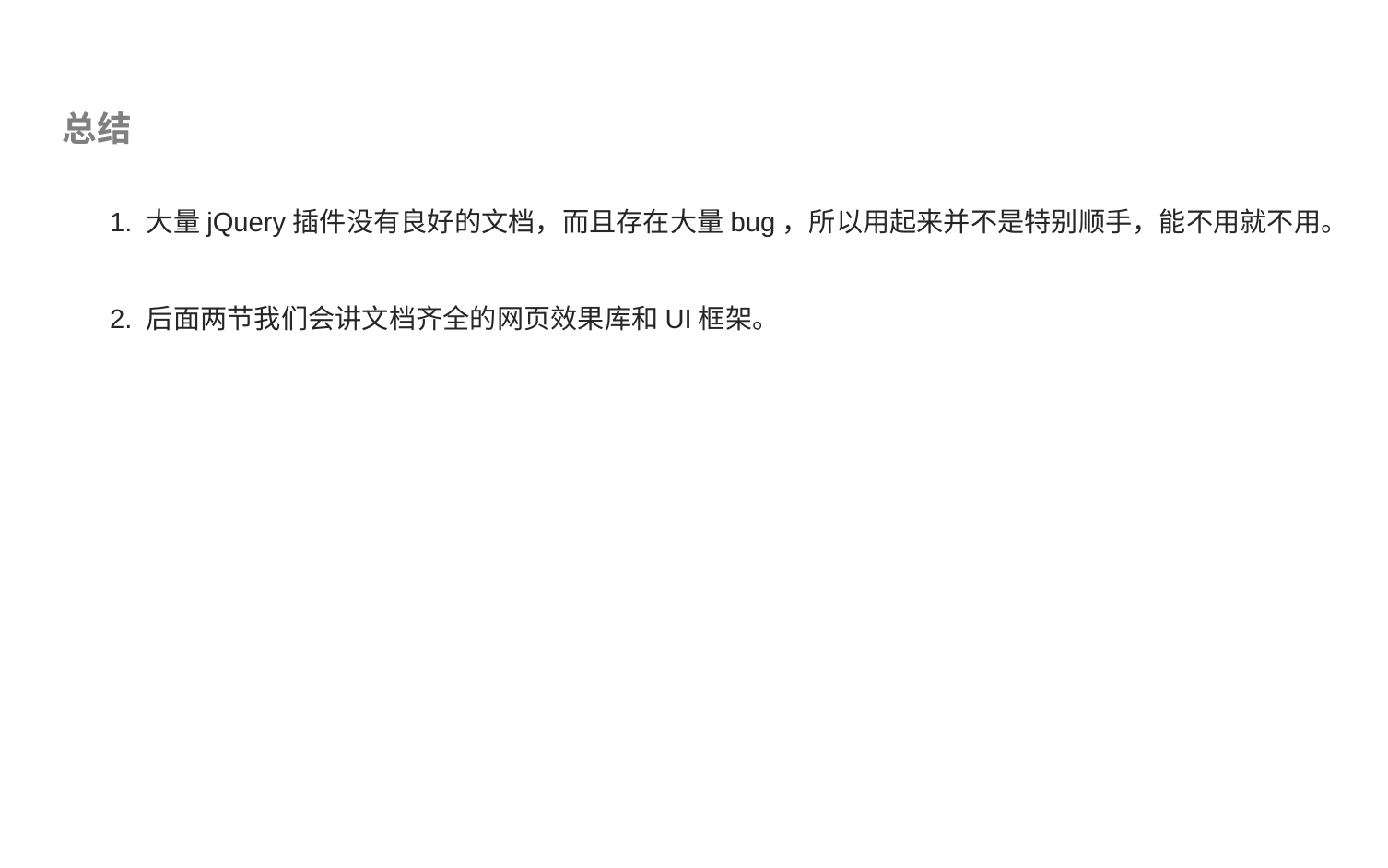

总结
1. 大量jQuery插件没有良好的文档，而且存在大量bug，所以用起来并不是特别顺手，能不用就不用。

2. 后面两节我们会讲文档齐全的网页效果库和UI框架。